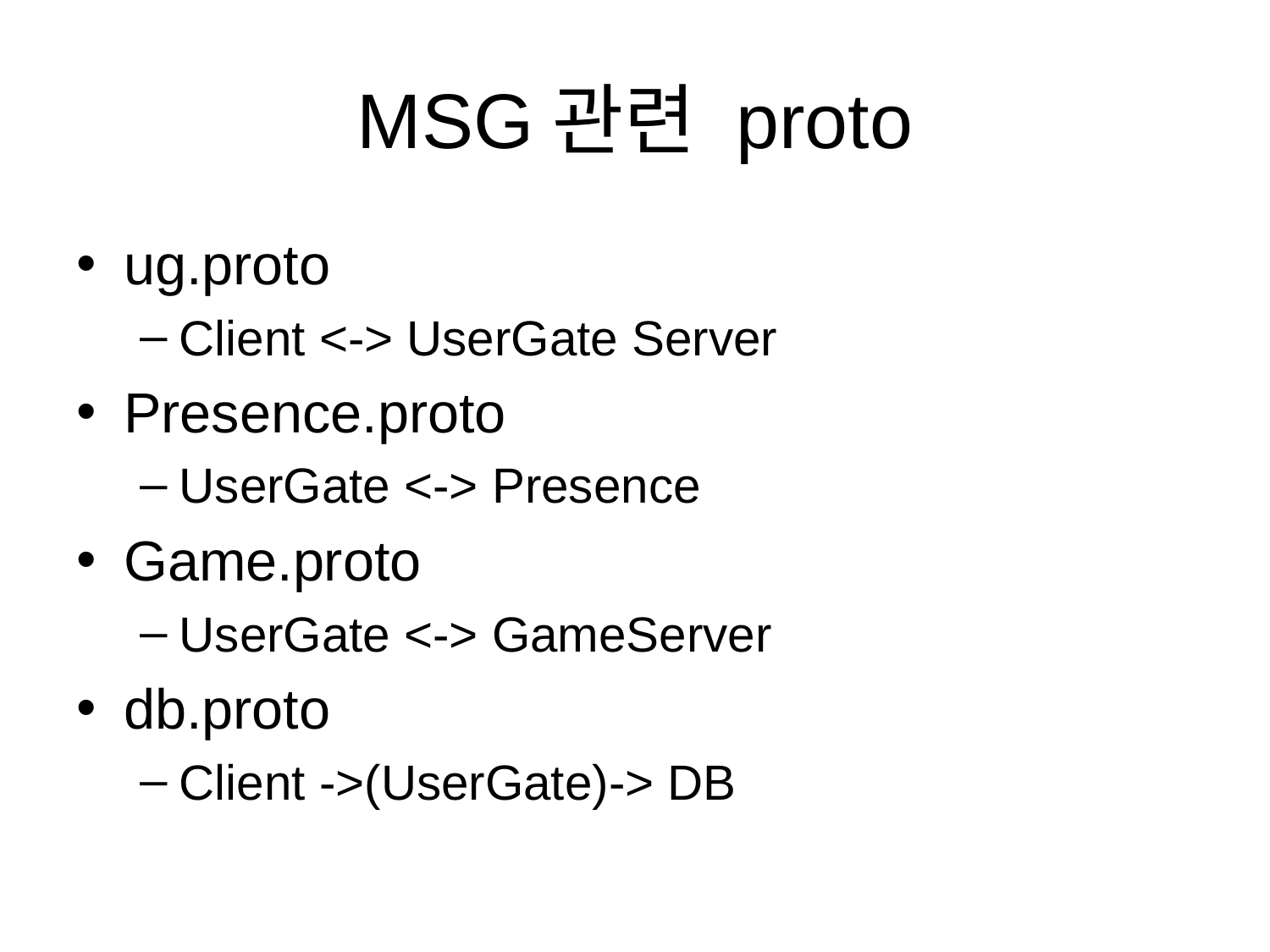

# MSG관련 proto
ug.proto
Client <-> UserGate Server
Presence.proto
UserGate <-> Presence
Game.proto
UserGate <-> GameServer
db.proto
Client ->(UserGate)-> DB